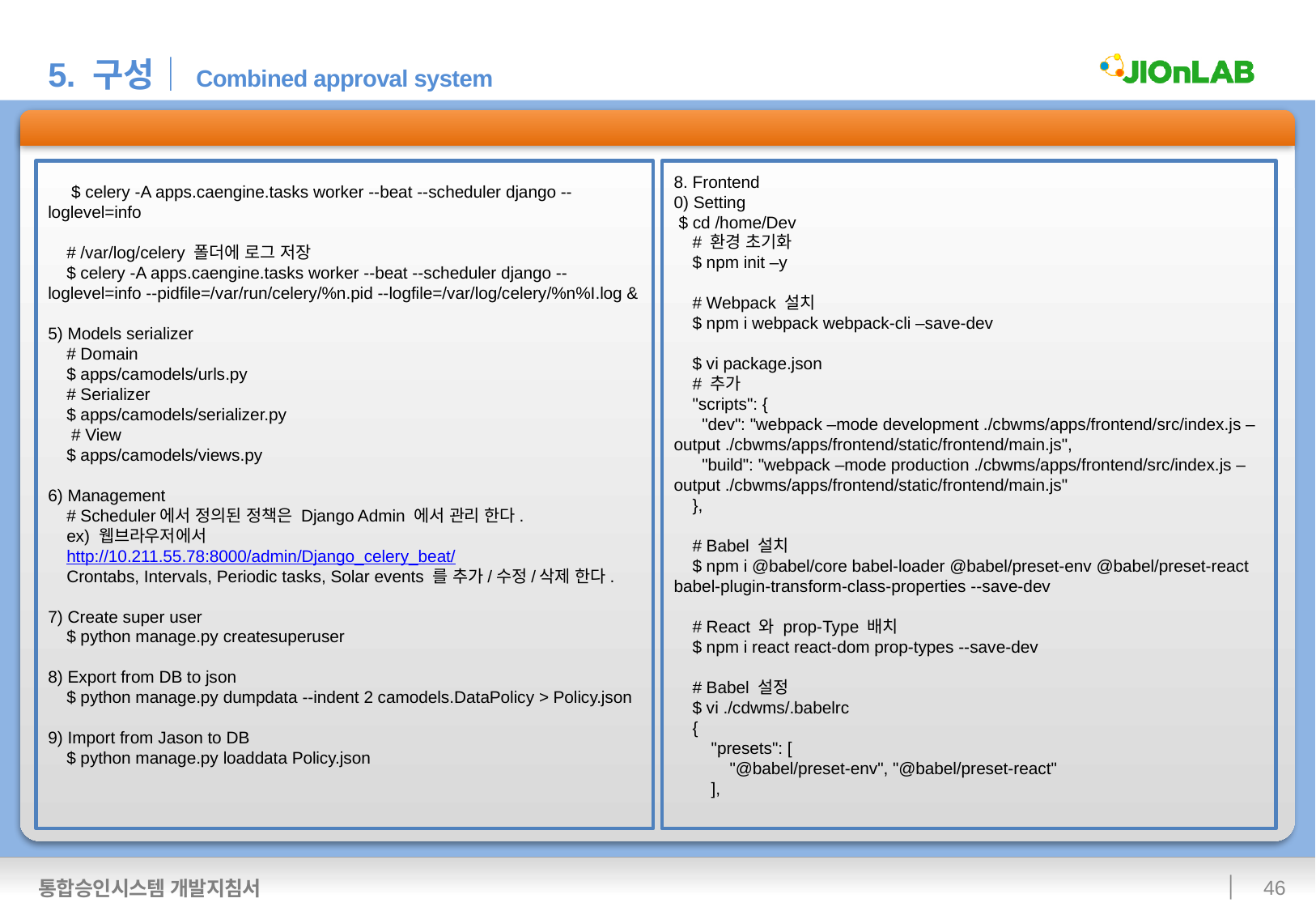

5. 구성│Combined approval system

통합승인시스템 구성

     $ celery -A apps.caengine.tasks worker --beat --scheduler django --loglevel=info

    # /var/log/celery 폴더에 로그 저장
    $ celery -A apps.caengine.tasks worker --beat --scheduler django --loglevel=info --pidfile=/var/run/celery/%n.pid --logfile=/var/log/celery/%n%I.log &

5) Models serializer
    # Domain
    $ apps/camodels/urls.py
    # Serializer
    $ apps/camodels/serializer.py
     # View
    $ apps/camodels/views.py

6) Management
    # Scheduler에서 정의된 정책은 Django Admin 에서 관리 한다.
    ex) 웹브라우저에서
    http://10.211.55.78:8000/admin/Django_celery_beat/
    Crontabs, Intervals, Periodic tasks, Solar events 를 추가/수정/삭제 한다.

7) Create super user
    $ python manage.py createsuperuser

8) Export from DB to json
    $ python manage.py dumpdata --indent 2 camodels.DataPolicy > Policy.json

9) Import from Jason to DB
    $ python manage.py loaddata Policy.json

8. Frontend
0) Setting
 $ cd /home/Dev
    # 환경 초기화
    $ npm init –y

    # Webpack 설치
    $ npm i webpack webpack-cli –save-dev

    $ vi package.json
    # 추가
    "scripts": {
      "dev": "webpack –mode development ./cbwms/apps/frontend/src/index.js –output ./cbwms/apps/frontend/static/frontend/main.js",
      "build": "webpack –mode production ./cbwms/apps/frontend/src/index.js –output ./cbwms/apps/frontend/static/frontend/main.js"
    },

    # Babel 설치
    $ npm i @babel/core babel-loader @babel/preset-env @babel/preset-react babel-plugin-transform-class-properties --save-dev

    # React 와 prop-Type 배치
    $ npm i react react-dom prop-types --save-dev

    # Babel 설정
    $ vi ./cdwms/.babelrc
    {
        "presets": [
            "@babel/preset-env", "@babel/preset-react"
        ],

 46